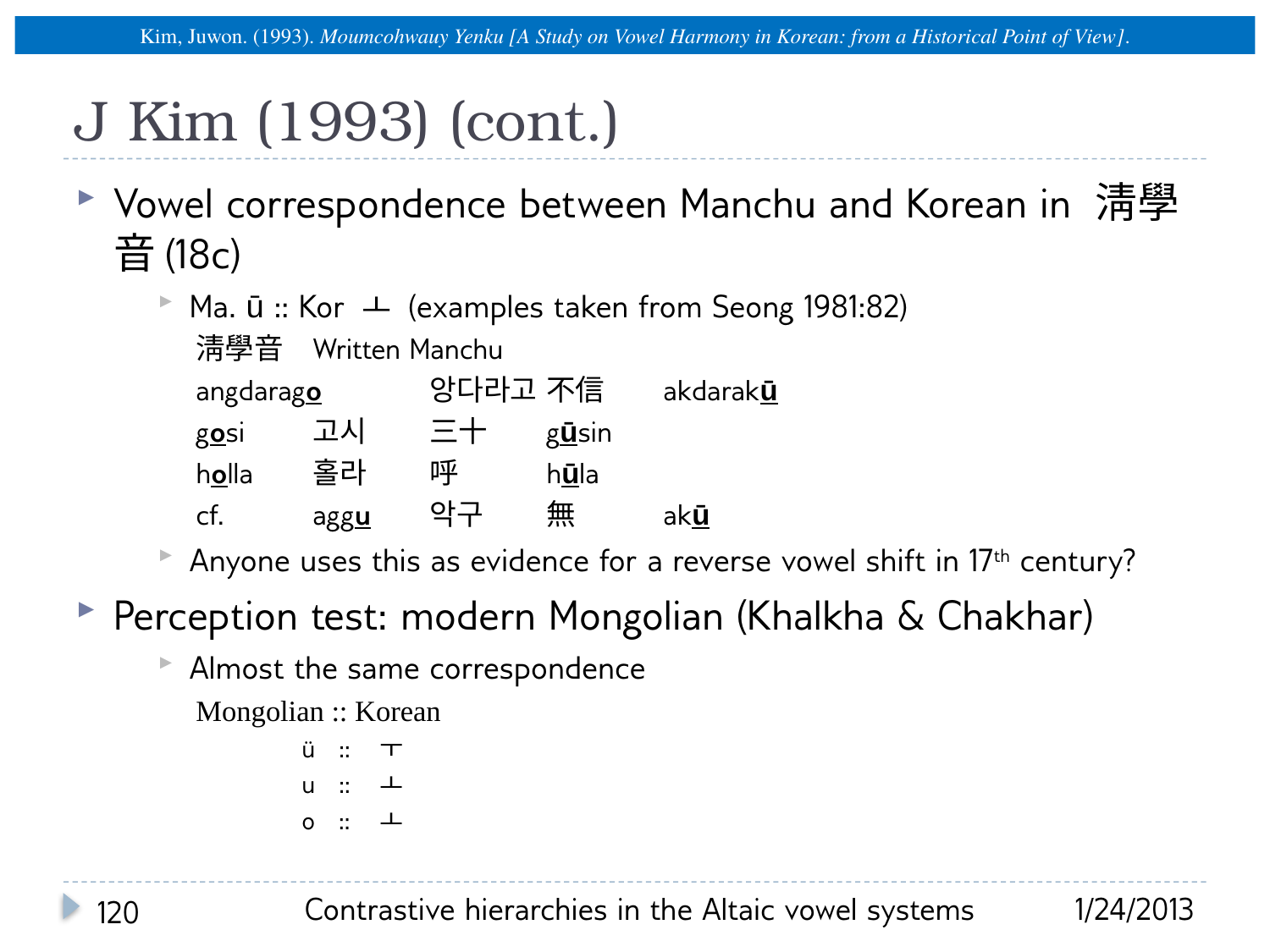

Kim, Juwon. (1993). Moumcohwauy Yenku [A Study on Vowel Harmony in Korean: from a Historical Point of View].
# J Kim (1993) (cont.)
Vowel correspondence between Manchu and Korean in 淸學音(18c)
Ma. ū :: Kor ㅗ (examples taken from Seong 1981:82)
		淸學音					Written Manchu
		angdarago	앙다라고	不信	akdarakū
		gosi		고시		三十	gūsin
		holla		홀라		呼	hūla
	cf.	aggu		악구		無	akū
Anyone uses this as evidence for a reverse vowel shift in 17th century?
Perception test: modern Mongolian (Khalkha & Chakhar)
Almost the same correspondence
Mongolian :: Korean
   ü   ::   ㅜ
   u   ::   ㅗ
   o   ::   ㅗ
Contrastive hierarchies in the Altaic vowel systems
1/24/2013
120